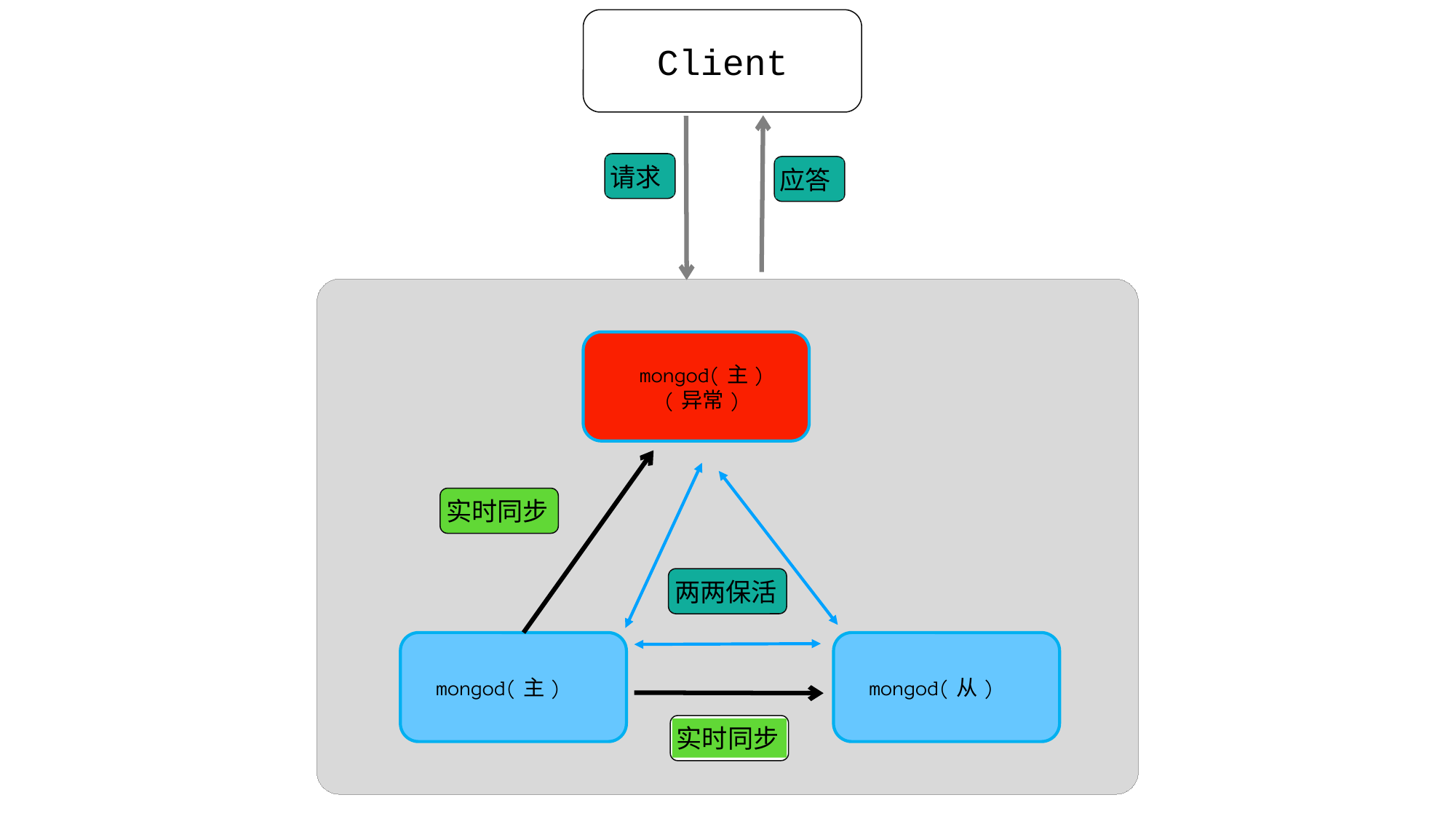

Client

请求

应答

mongod(主)
(异常)

实时同步

两两保活

mongod(主)

mongod(从)

实时同步